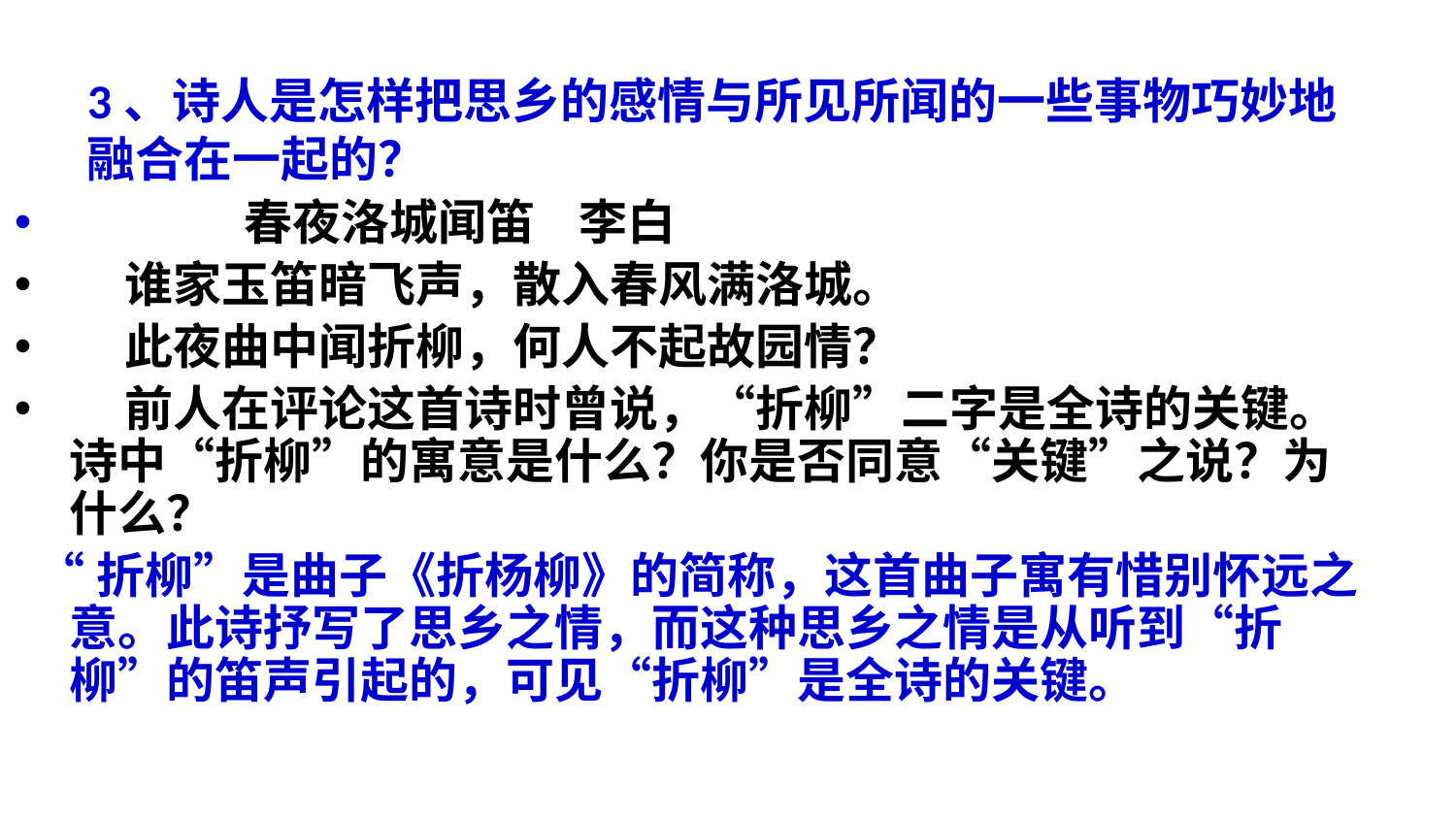

# 3、诗人是怎样把思乡的感情与所见所闻的一些事物巧妙地融合在一起的？
               春夜洛城闻笛    李白
    谁家玉笛暗飞声，散入春风满洛城。
    此夜曲中闻折柳，何人不起故园情？
    前人在评论这首诗时曾说，“折柳”二字是全诗的关键。诗中“折柳”的寓意是什么？你是否同意“关键”之说？为什么？
  “折柳”是曲子《折杨柳》的简称，这首曲子寓有惜别怀远之意。此诗抒写了思乡之情，而这种思乡之情是从听到“折柳”的笛声引起的，可见“折柳”是全诗的关键。